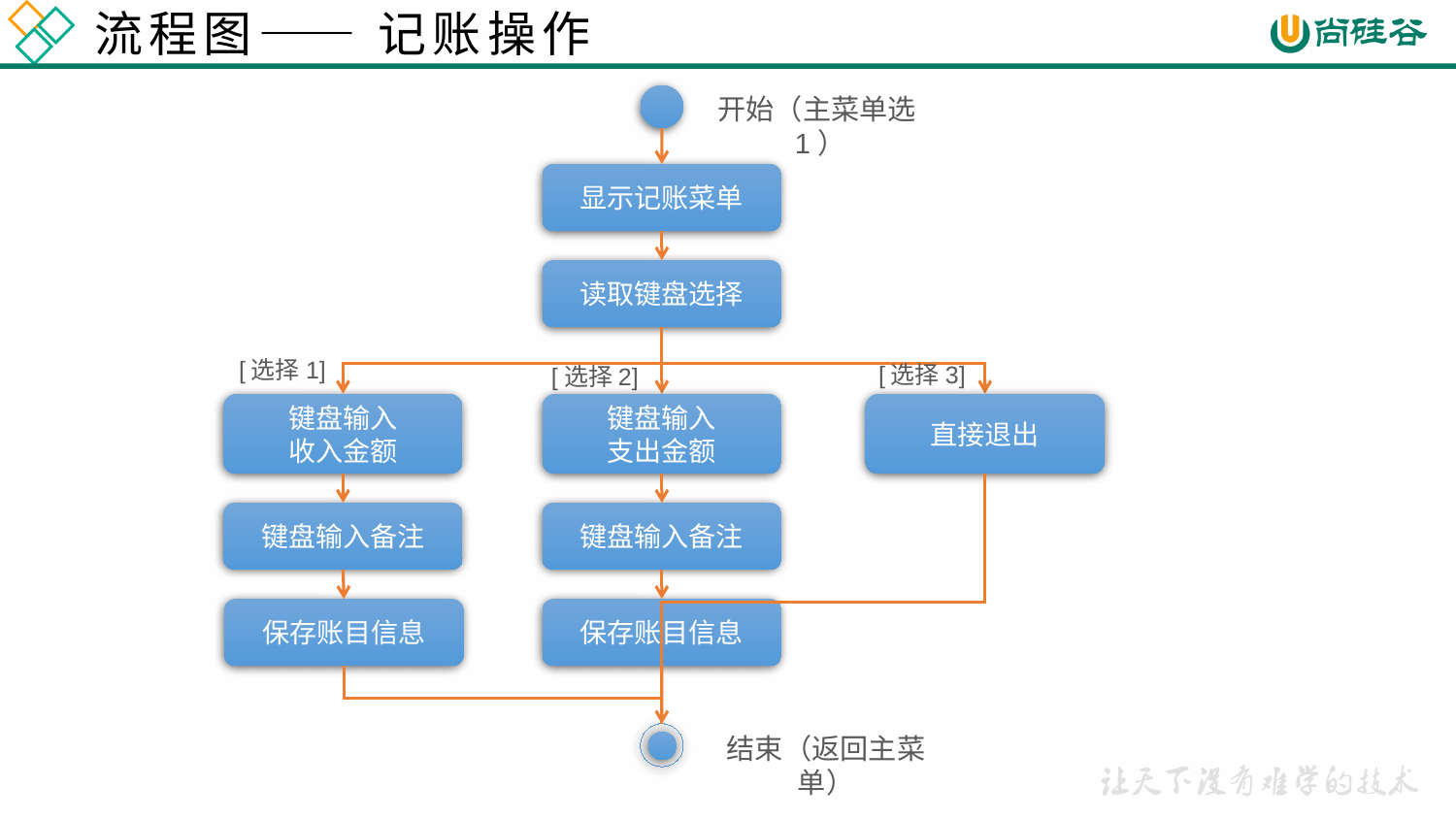

# 流程图—— 记账操作
开始（主菜单选1）

显示记账菜单
读取键盘选择
[选择1]
[选择3]
[选择2]
键盘输入
收入金额
键盘输入
支出金额
直接退出
键盘输入备注
键盘输入备注
保存账目信息
保存账目信息

结束（返回主菜单）